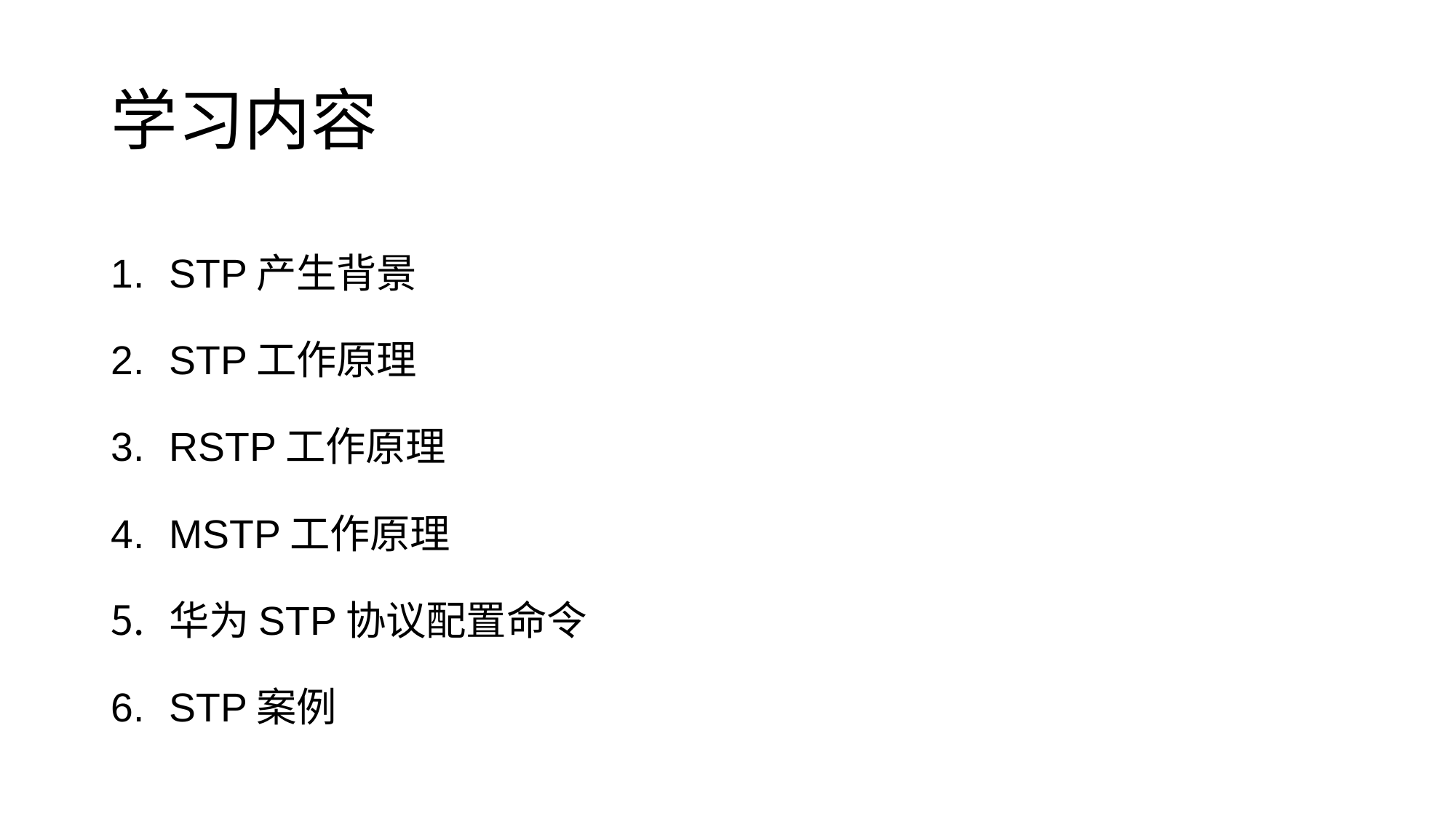

# 学习内容
STP产生背景
STP工作原理
RSTP工作原理
MSTP工作原理
华为STP协议配置命令
STP案例